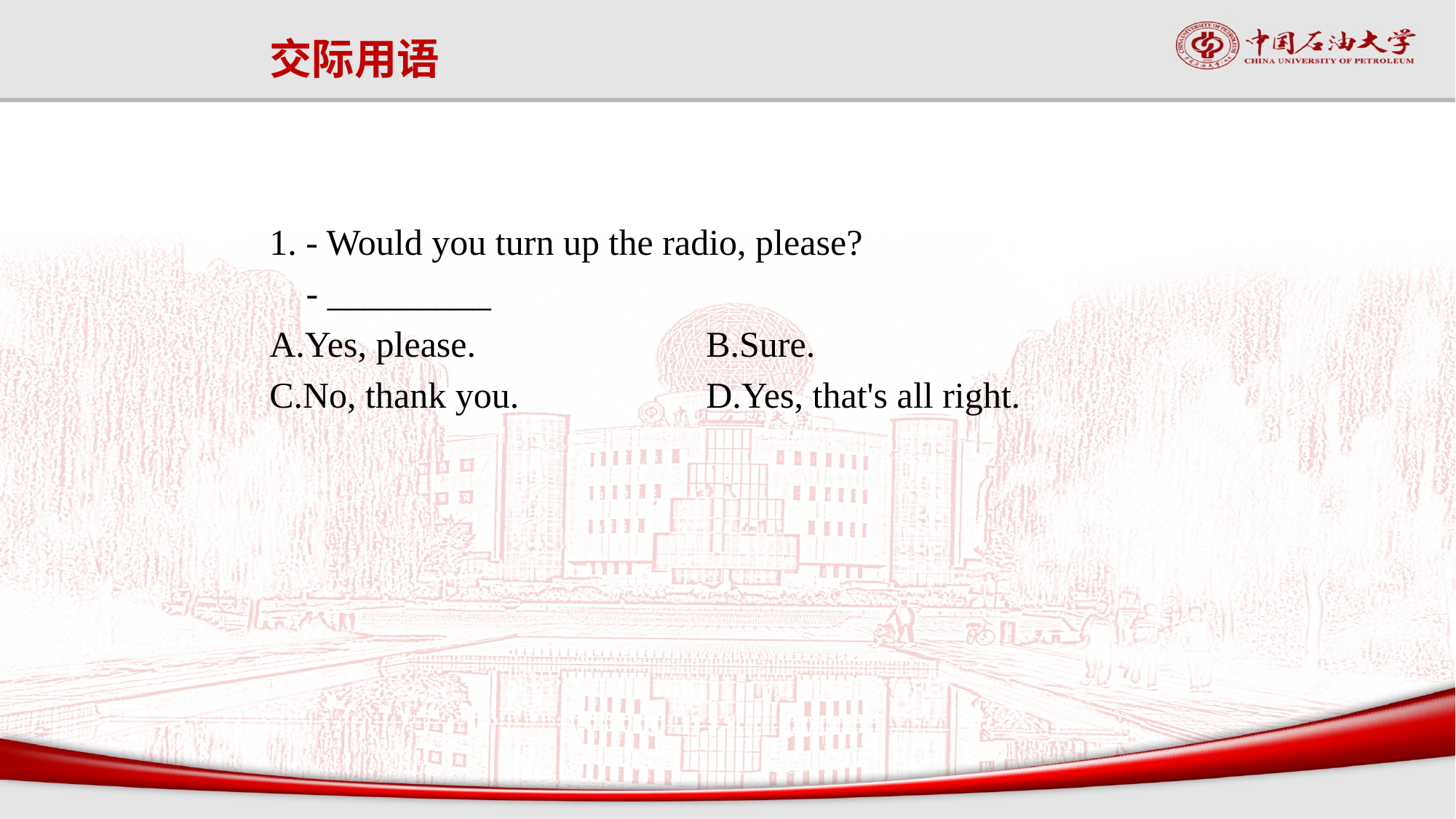

# 交际用语

1. - Would you turn up the radio, please?
    - _________
A.Yes, please.			B.Sure.
C.No, thank you.		D.Yes, that's all right.